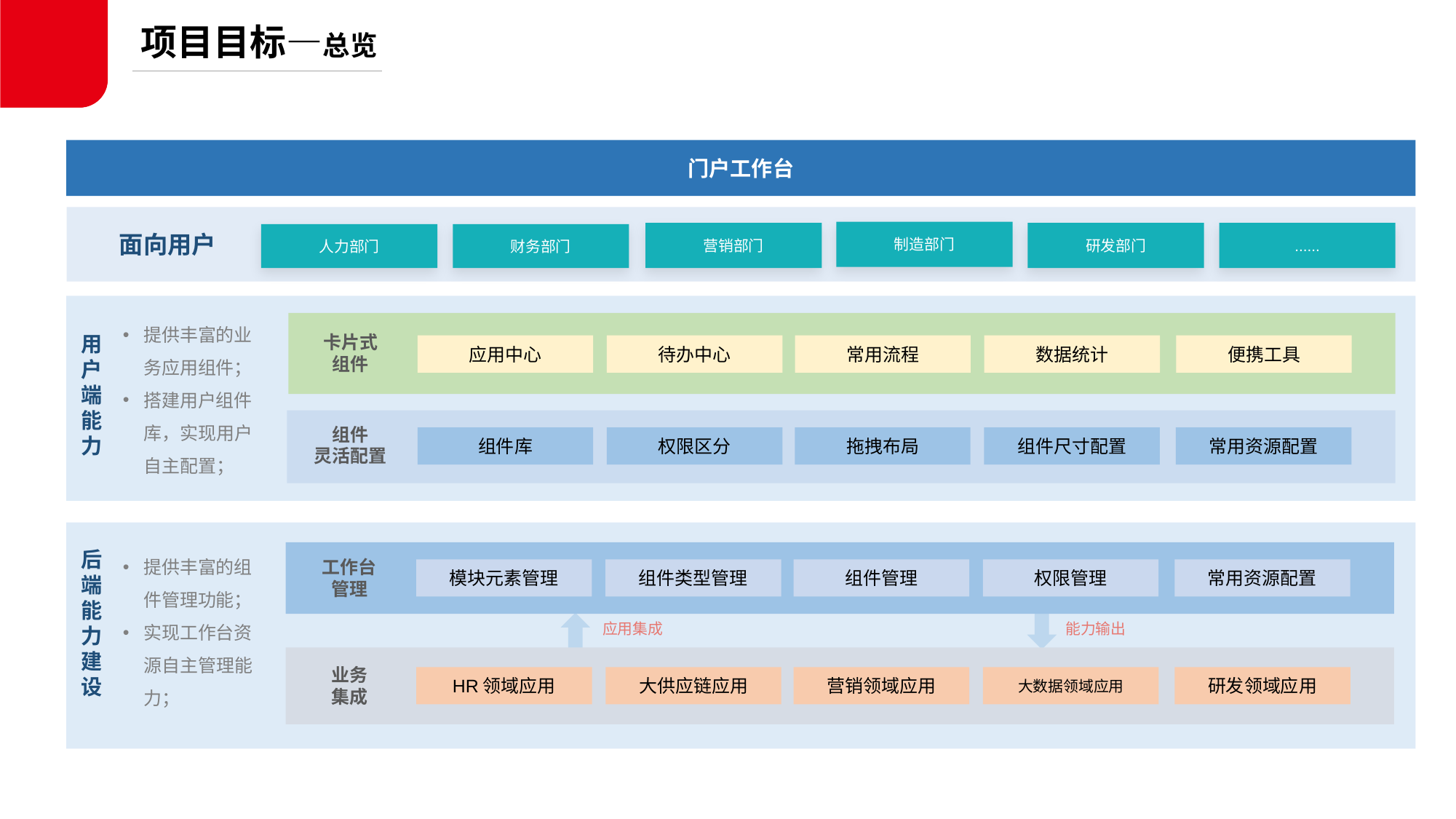

项目目标—总览
门户工作台

制造部门
营销部门
研发部门
......
人力部门
财务部门
面向用户

提供丰富的业务应用组件；
搭建用户组件库，实现用户自主配置；

用户端能力
卡片式
组件
应用中心
待办中心
常用流程
数据统计
便携工具

组件
灵活配置
组件库
权限区分
拖拽布局
组件尺寸配置
常用资源配置

提供丰富的组件管理功能；
实现工作台资源自主管理能力；
后端能力建设

工作台
管理
模块元素管理
组件类型管理
组件管理
权限管理
常用资源配置
应用集成
能力输出

业务
集成
HR领域应用
大供应链应用
营销领域应用
大数据领域应用
研发领域应用